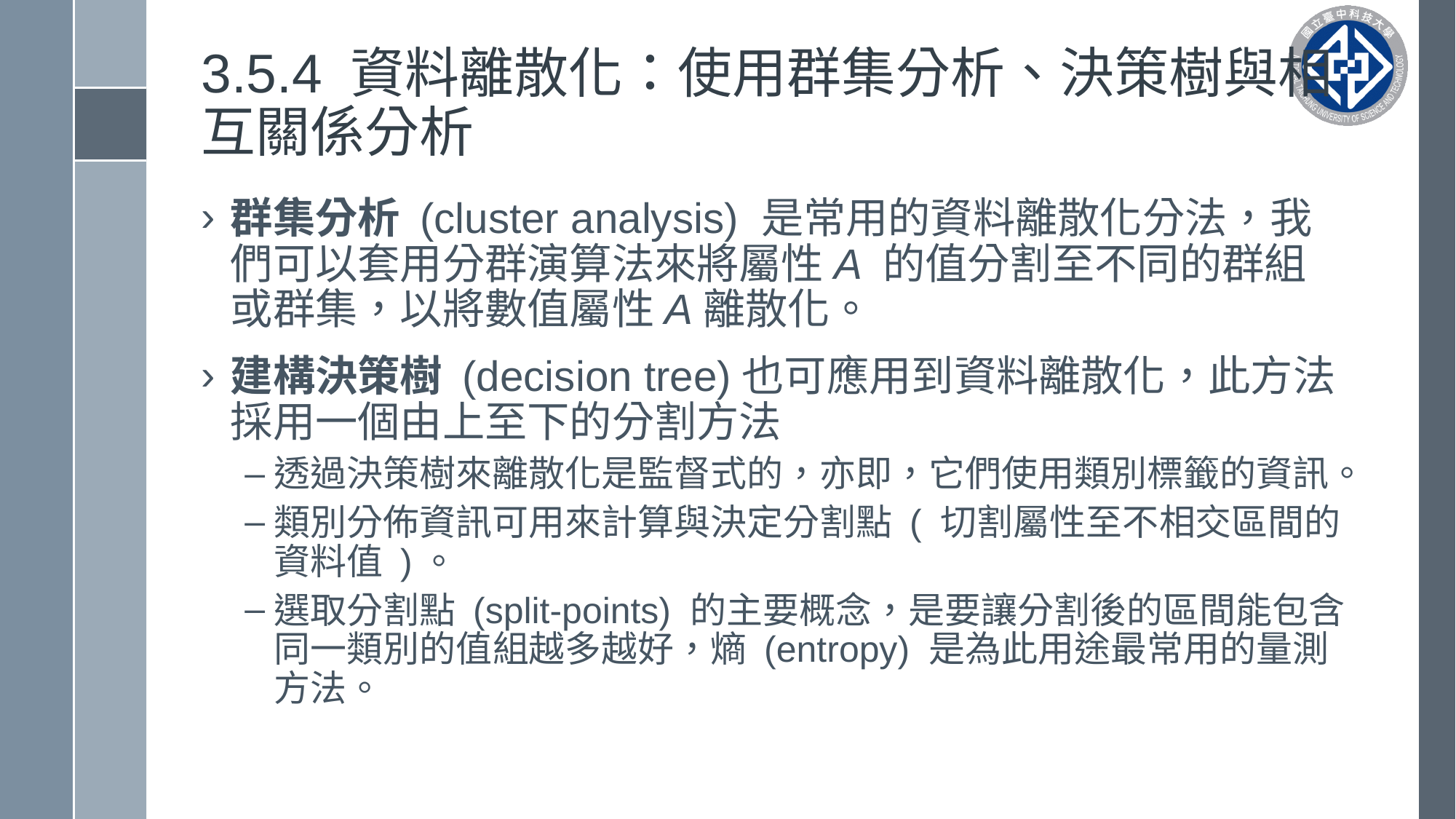

# 3.5.4 資料離散化：使用群集分析、決策樹與相互關係分析
群集分析 (cluster analysis) 是常用的資料離散化分法，我們可以套用分群演算法來將屬性A 的值分割至不同的群組或群集，以將數值屬性A離散化。
建構決策樹 (decision tree)也可應用到資料離散化，此方法採用一個由上至下的分割方法
透過決策樹來離散化是監督式的，亦即，它們使用類別標籤的資訊。
類別分佈資訊可用來計算與決定分割點 ( 切割屬性至不相交區間的資料值 )。
選取分割點 (split-points) 的主要概念，是要讓分割後的區間能包含同一類別的值組越多越好，熵 (entropy) 是為此用途最常用的量測方法。